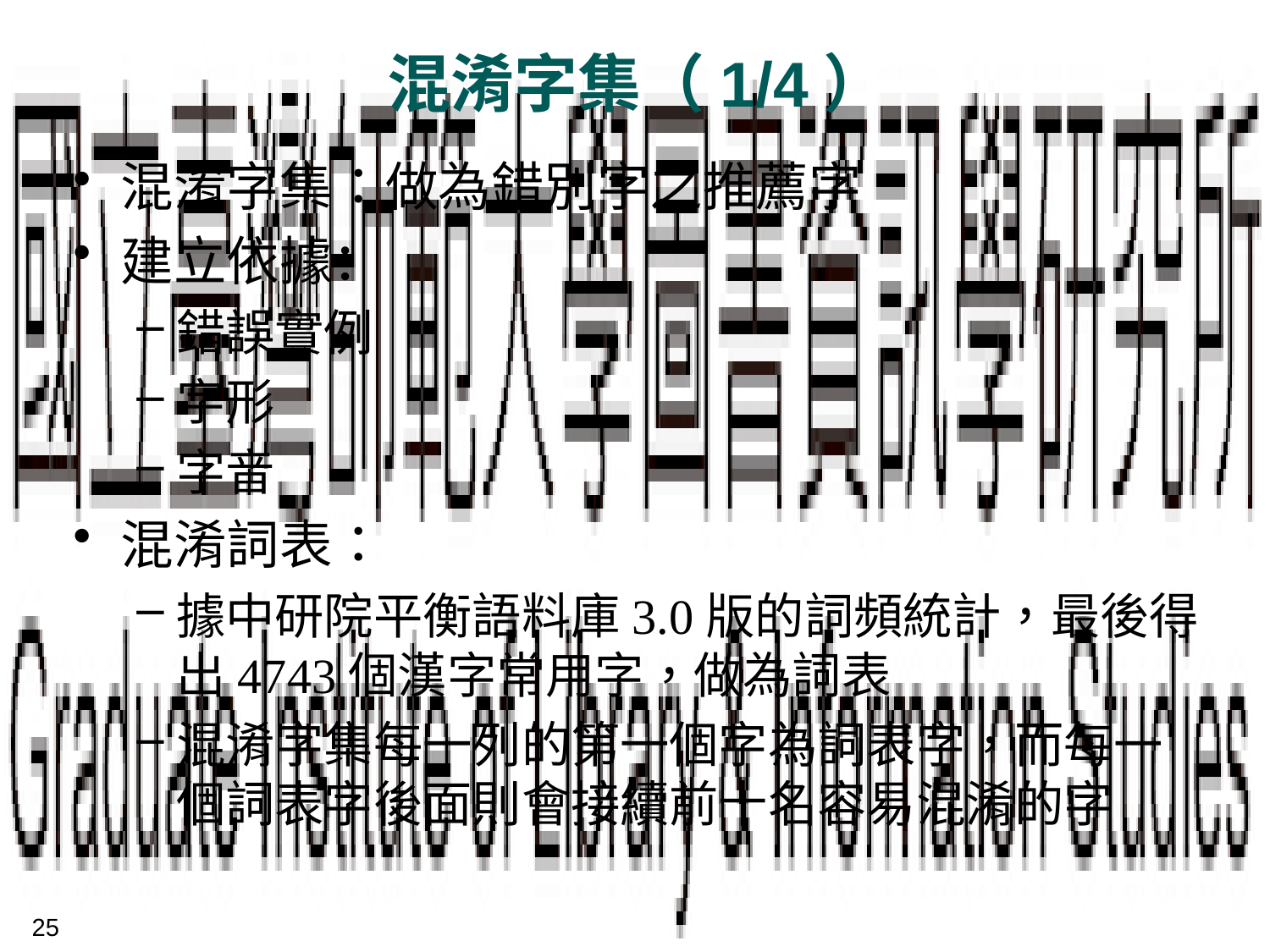

# 混淆字集（1/4）
混淆字集：做為錯別字之推薦字
建立依據：
錯誤實例
字形
字音
混淆詞表：
據中研院平衡語料庫3.0版的詞頻統計，最後得出4743個漢字常用字，做為詞表
混淆字集每一列的第一個字為詞表字，而每一個詞表字後面則會接續前十名容易混淆的字

25